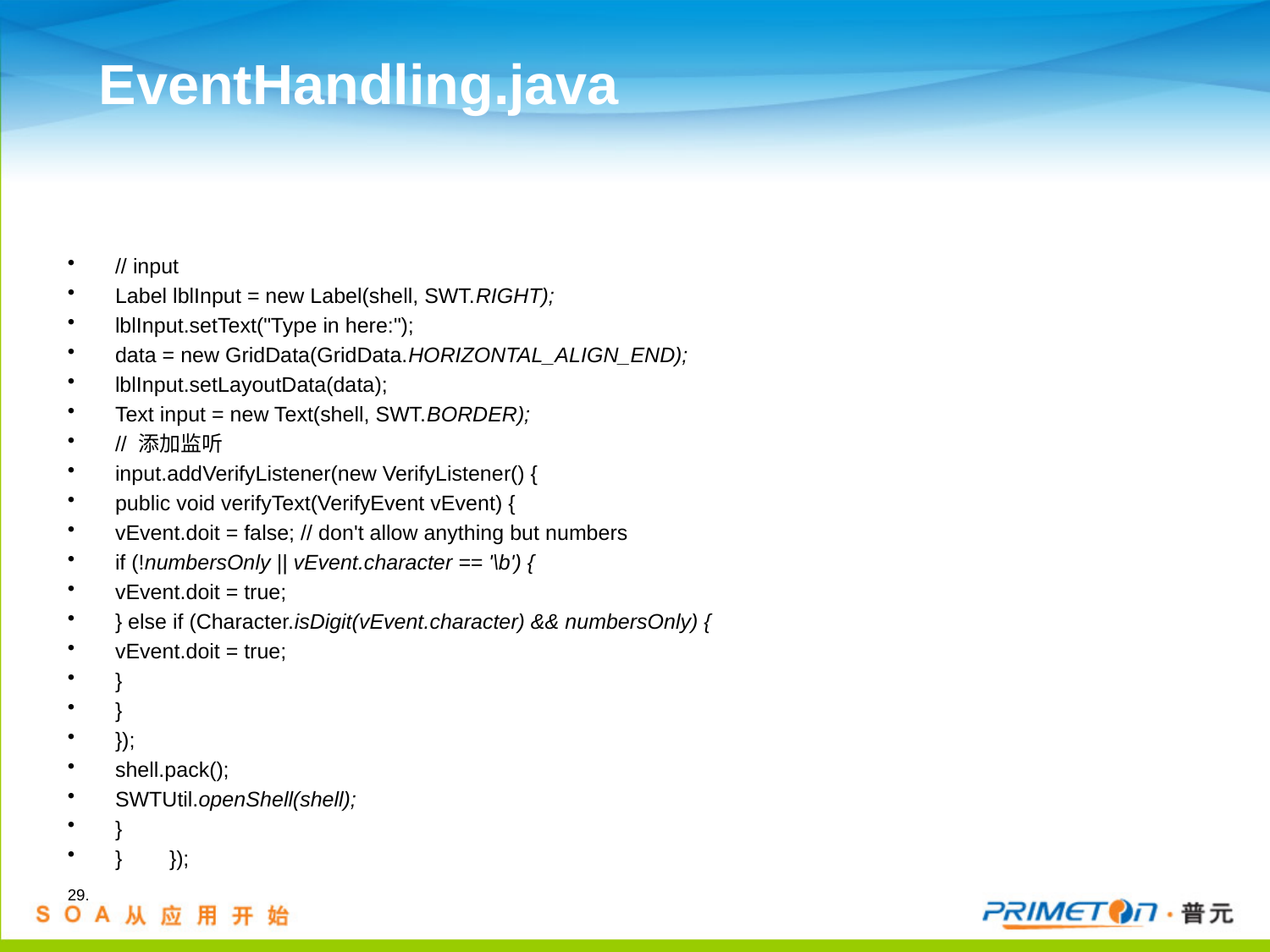

EventHandling.java
// input
Label lblInput = new Label(shell, SWT.RIGHT);
lblInput.setText("Type in here:");
data = new GridData(GridData.HORIZONTAL_ALIGN_END);
lblInput.setLayoutData(data);
Text input = new Text(shell, SWT.BORDER);
// 添加监听
input.addVerifyListener(new VerifyListener() {
public void verifyText(VerifyEvent vEvent) {
vEvent.doit = false; // don't allow anything but numbers
if (!numbersOnly || vEvent.character == '\b') {
vEvent.doit = true;
} else if (Character.isDigit(vEvent.character) && numbersOnly) {
vEvent.doit = true;
}
}
});
shell.pack();
SWTUtil.openShell(shell);
}
}        });